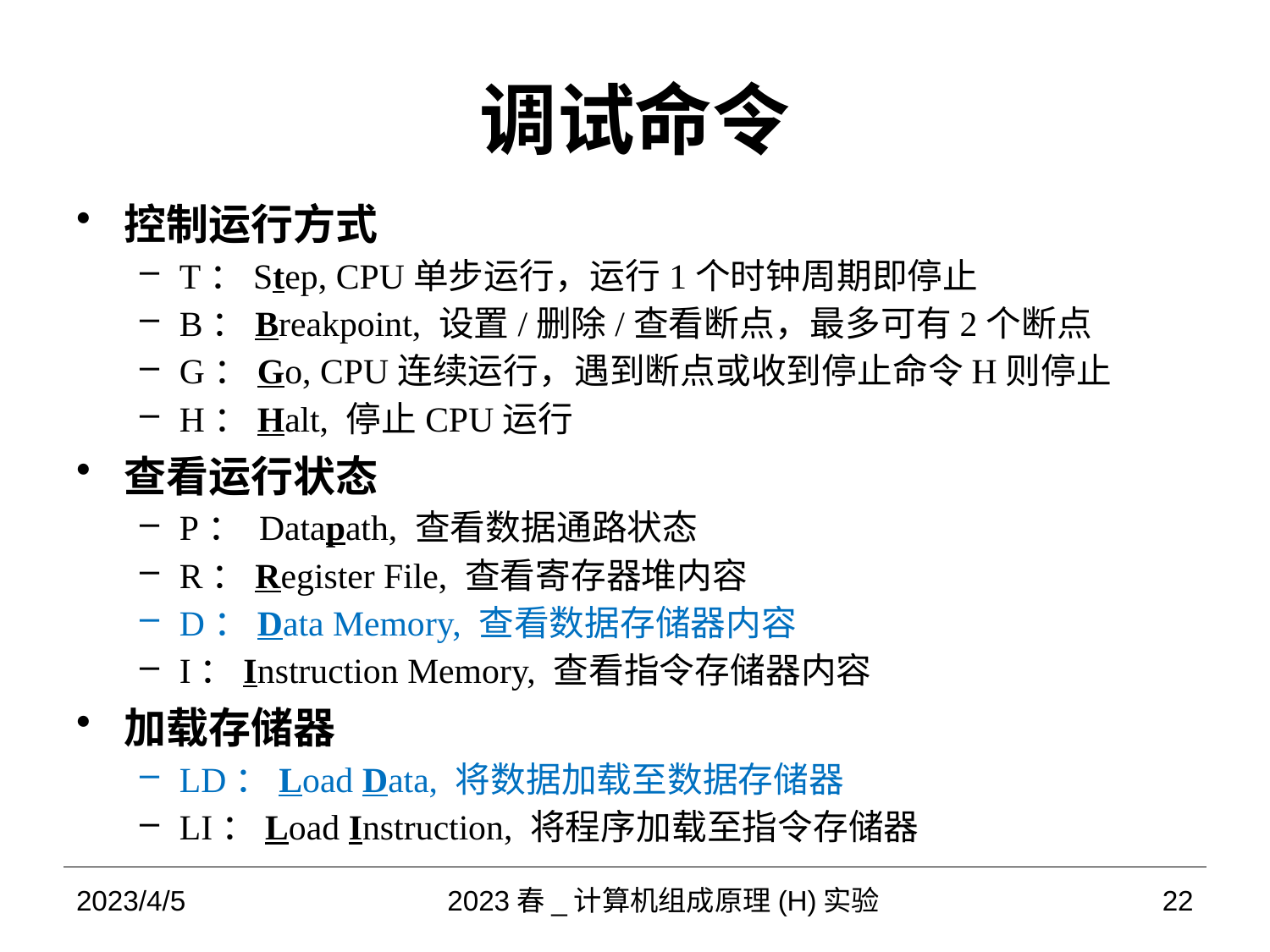

# 调试命令
控制运行方式
T：Step, CPU单步运行，运行1个时钟周期即停止
B：Breakpoint, 设置/删除/查看断点，最多可有2个断点
G：Go, CPU连续运行，遇到断点或收到停止命令H则停止
H：Halt, 停止CPU运行
查看运行状态
P： Datapath, 查看数据通路状态
R：Register File, 查看寄存器堆内容
D：Data Memory, 查看数据存储器内容
I：Instruction Memory, 查看指令存储器内容
加载存储器
LD：Load Data, 将数据加载至数据存储器
LI：Load Instruction, 将程序加载至指令存储器

2023/4/5
2023春_计算机组成原理(H)实验
22